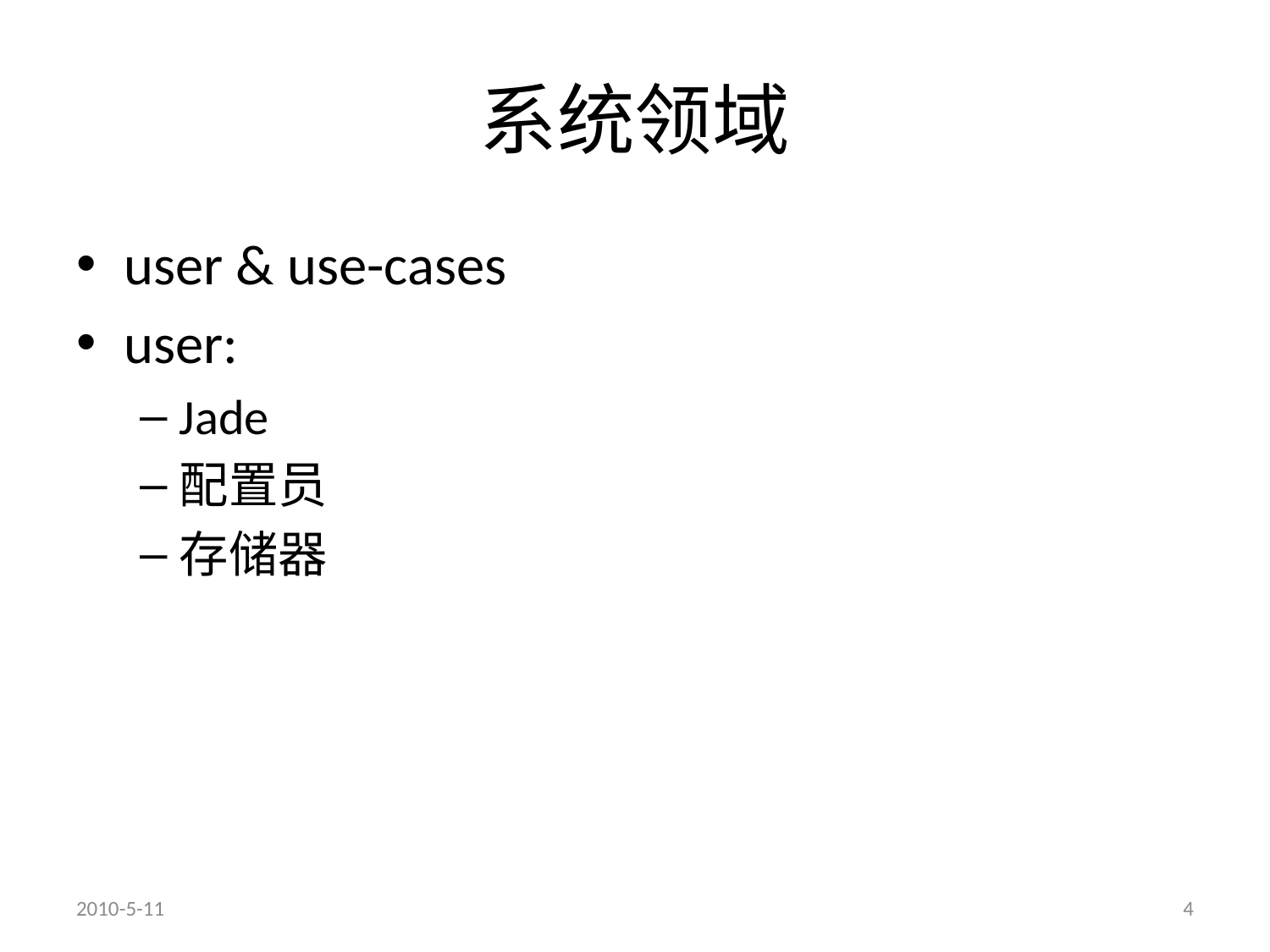

# 系统领域
user & use-cases
user:
Jade
配置员
存储器
2010-5-11
4